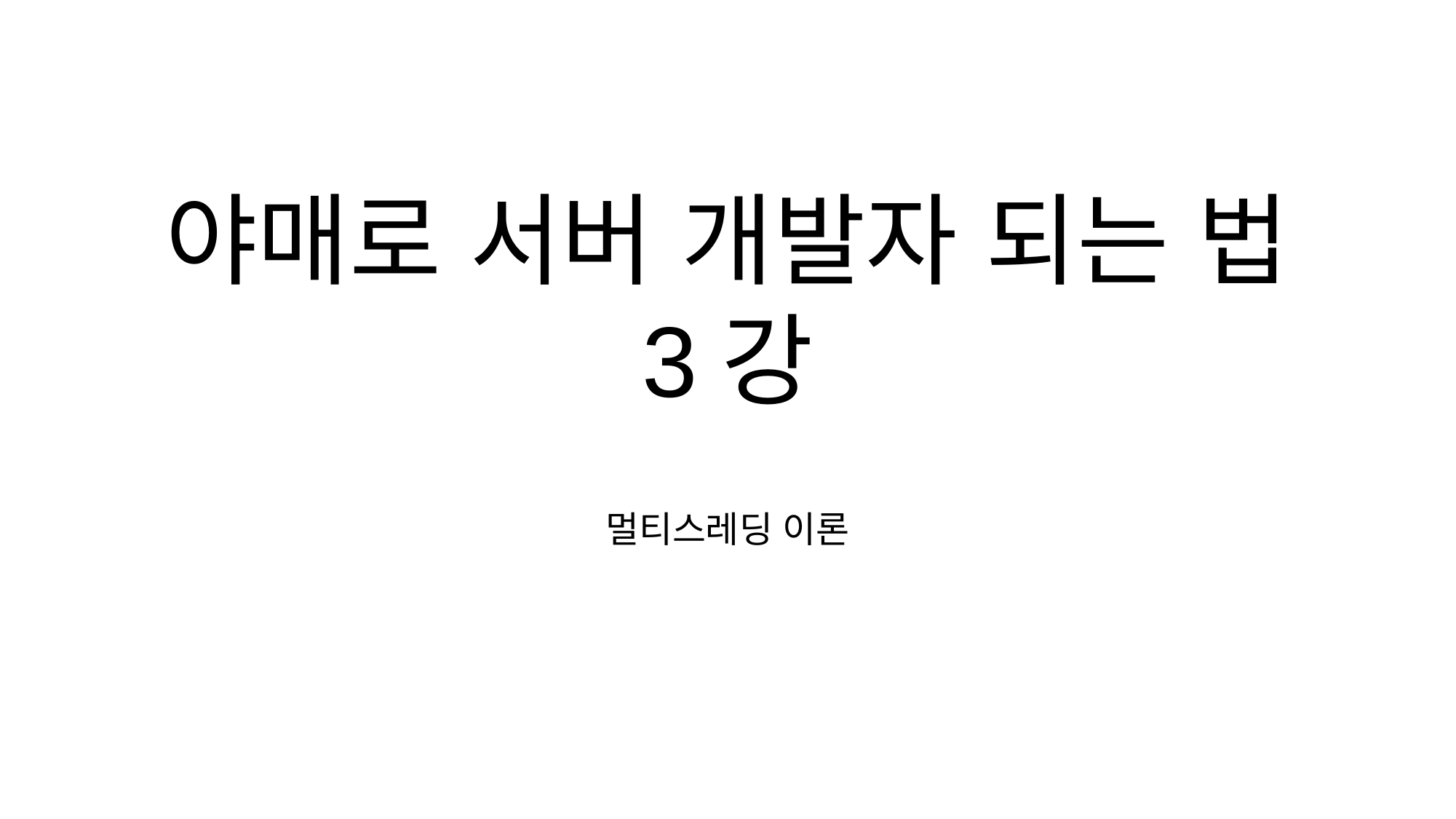

야매로 서버 개발자 되는 법
3강
멀티스레딩 이론